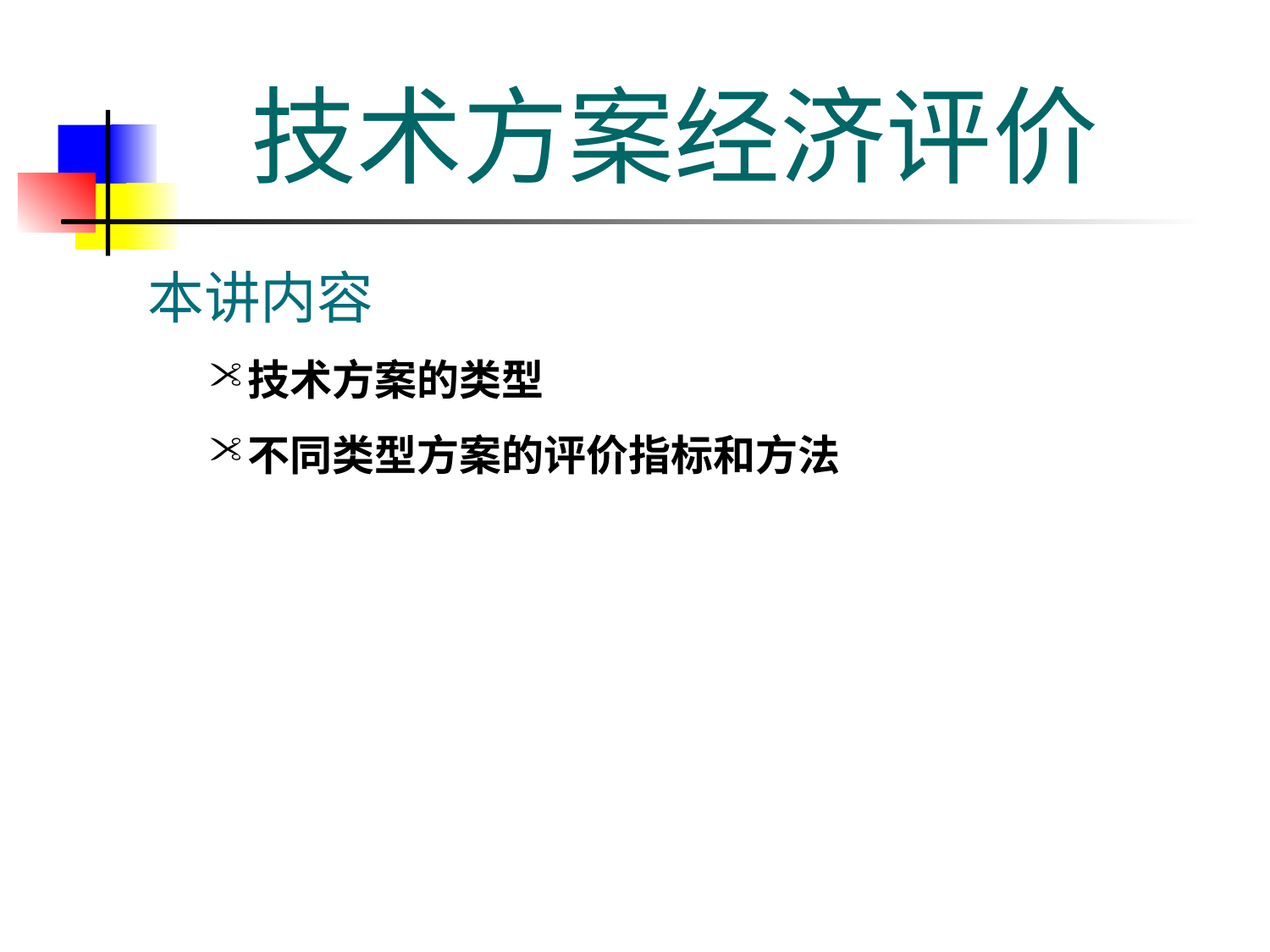

# 技术方案经济评价
本讲内容
技术方案的类型
不同类型方案的评价指标和方法